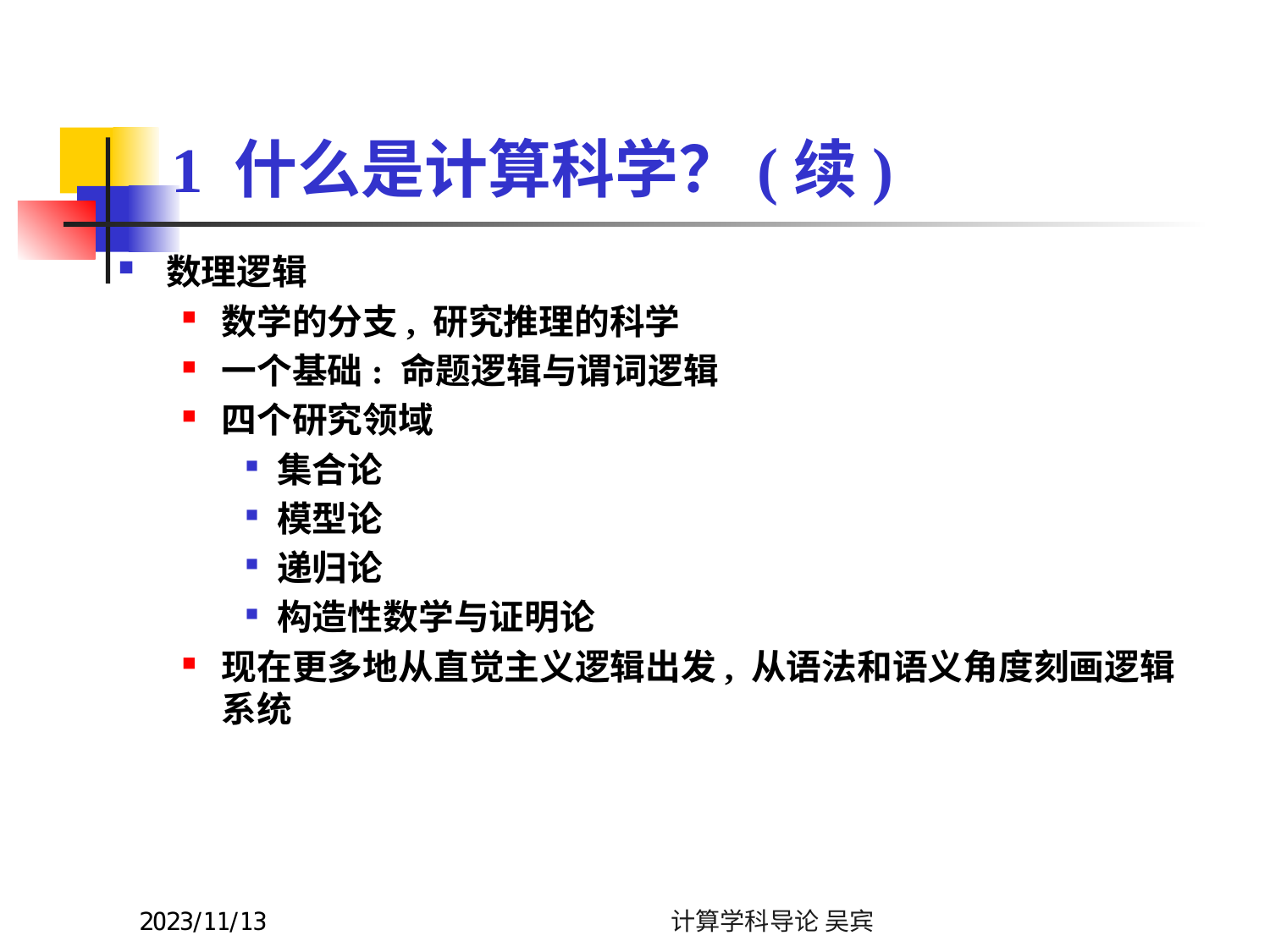

# 1 什么是计算科学？(续)
数理逻辑
数学的分支, 研究推理的科学
一个基础: 命题逻辑与谓词逻辑
四个研究领域
集合论
模型论
递归论
构造性数学与证明论
现在更多地从直觉主义逻辑出发, 从语法和语义角度刻画逻辑系统
2023/11/13
计算学科导论 吴宾